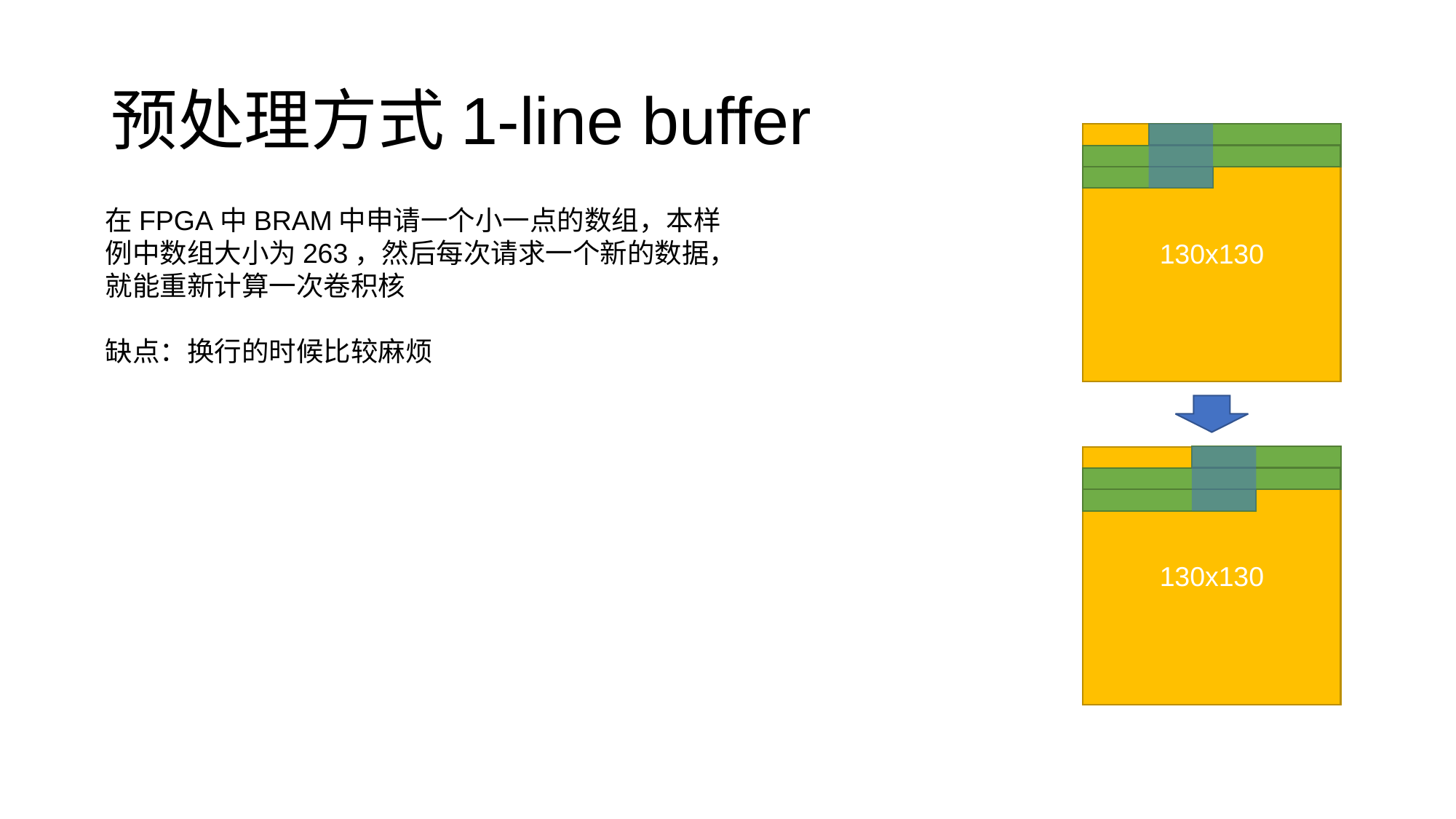

# 预处理方式1-line buffer

130x130

在FPGA中BRAM中申请一个小一点的数组，本样例中数组大小为263，然后每次请求一个新的数据，就能重新计算一次卷积核

缺点：换行的时候比较麻烦

130x130